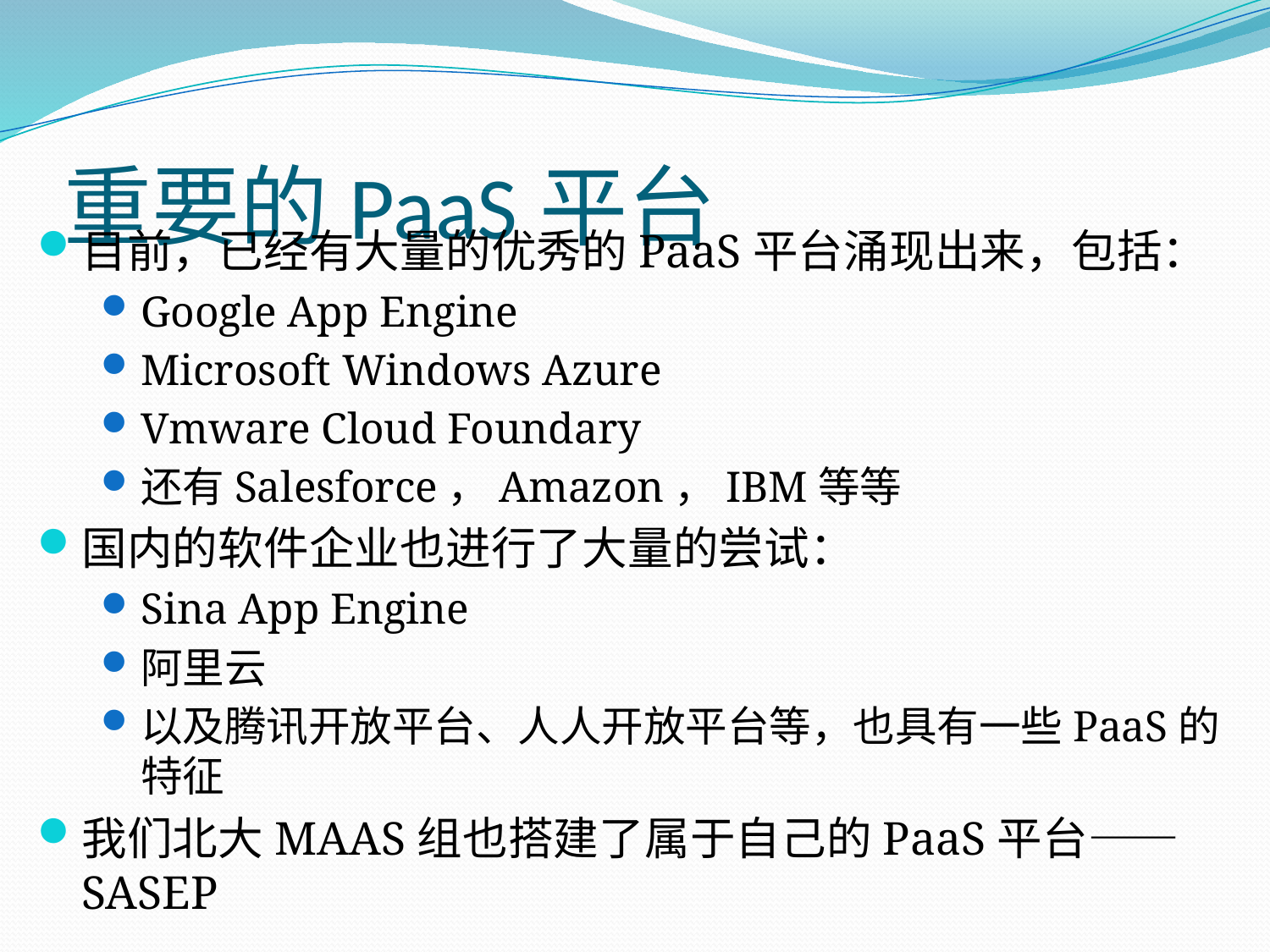

# 重要的PaaS平台
目前，已经有大量的优秀的PaaS平台涌现出来，包括：
Google App Engine
Microsoft Windows Azure
Vmware Cloud Foundary
还有Salesforce，Amazon，IBM等等
国内的软件企业也进行了大量的尝试：
Sina App Engine
阿里云
以及腾讯开放平台、人人开放平台等，也具有一些PaaS的特征
我们北大MAAS组也搭建了属于自己的PaaS平台——SASEP